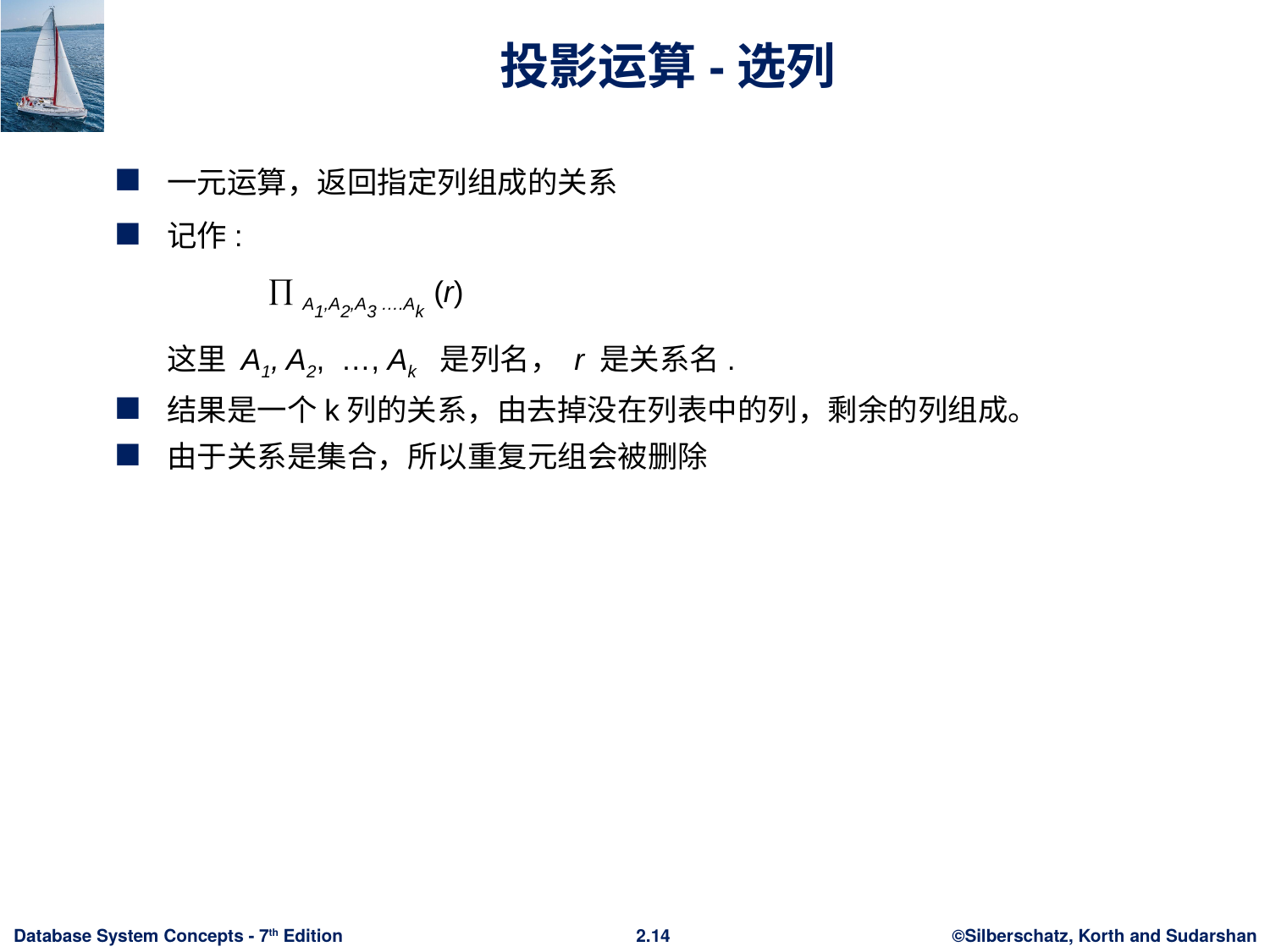

# 投影运算-选列
一元运算，返回指定列组成的关系
记作:
                  ∏ A1,A2,A3 ….Ak  (r)
	这里 A1, A2,  …, Ak  是列名， r 是关系名.
结果是一个k列的关系，由去掉没在列表中的列，剩余的列组成。
由于关系是集合，所以重复元组会被删除